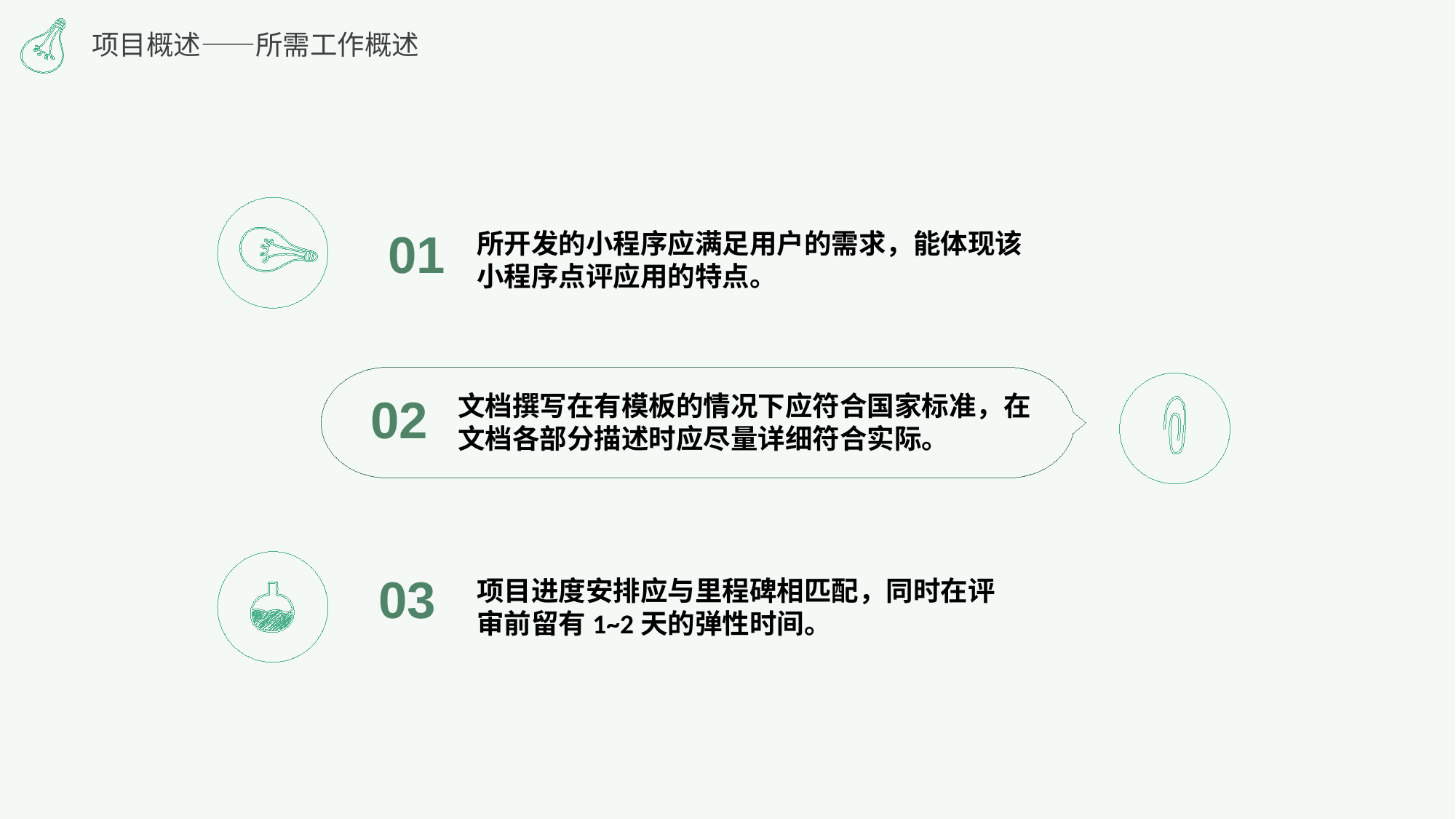

项目概述——所需工作概述

所开发的小程序应满足用户的需求，能体现该小程序点评应用的特点。
01

文档撰写在有模板的情况下应符合国家标准，在文档各部分描述时应尽量详细符合实际。

02

03
项目进度安排应与里程碑相匹配，同时在评审前留有1~2天的弹性时间。